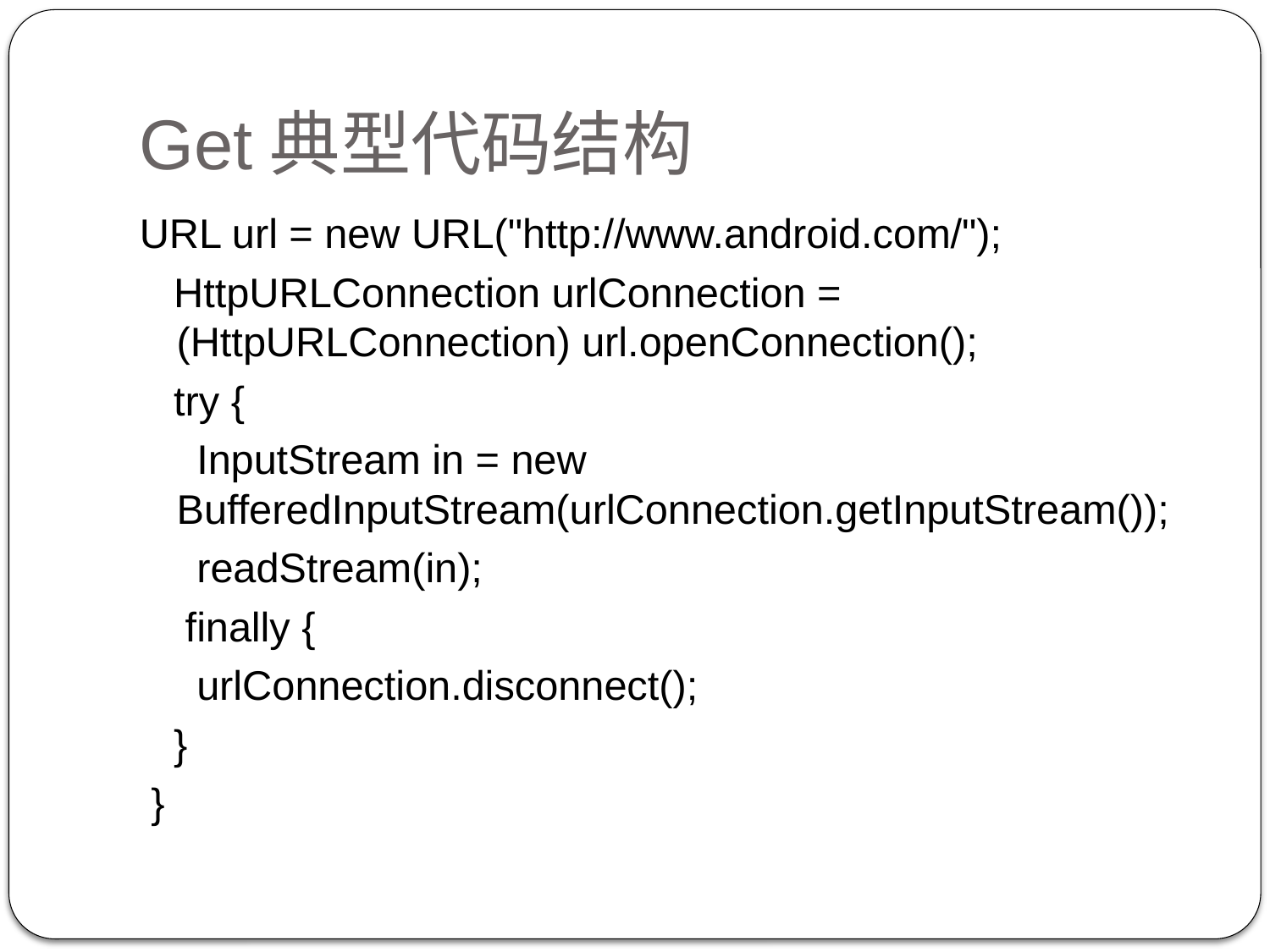

# Get典型代码结构
URL url = new URL("http://www.android.com/");
   HttpURLConnection urlConnection = (HttpURLConnection) url.openConnection();
   try {
     InputStream in = new BufferedInputStream(urlConnection.getInputStream());
     readStream(in);
    finally {
     urlConnection.disconnect();
   }
 }